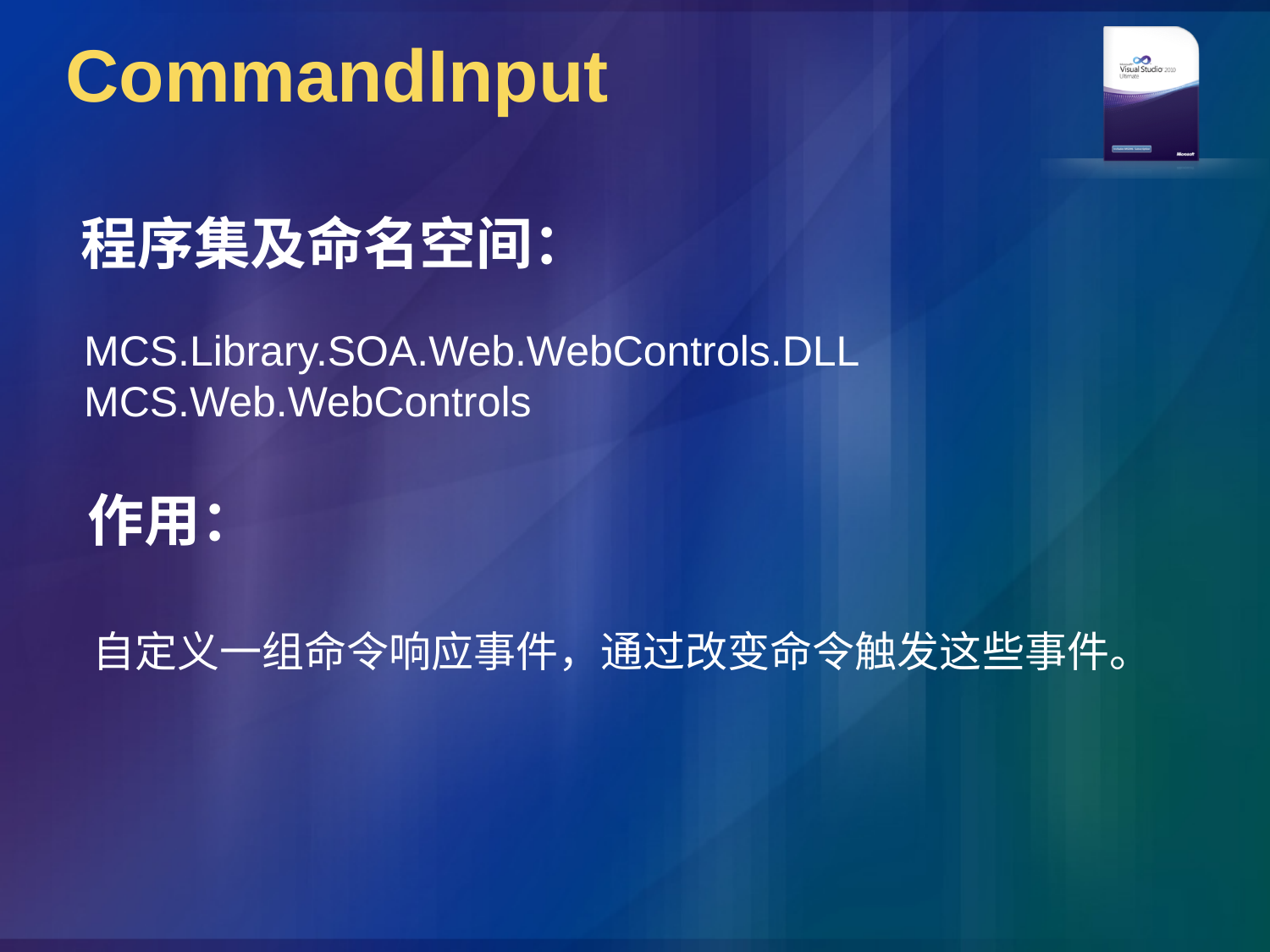

# CommandInput
程序集及命名空间：
MCS.Library.SOA.Web.WebControls.DLL
MCS.Web.WebControls
作用：
自定义一组命令响应事件，通过改变命令触发这些事件。